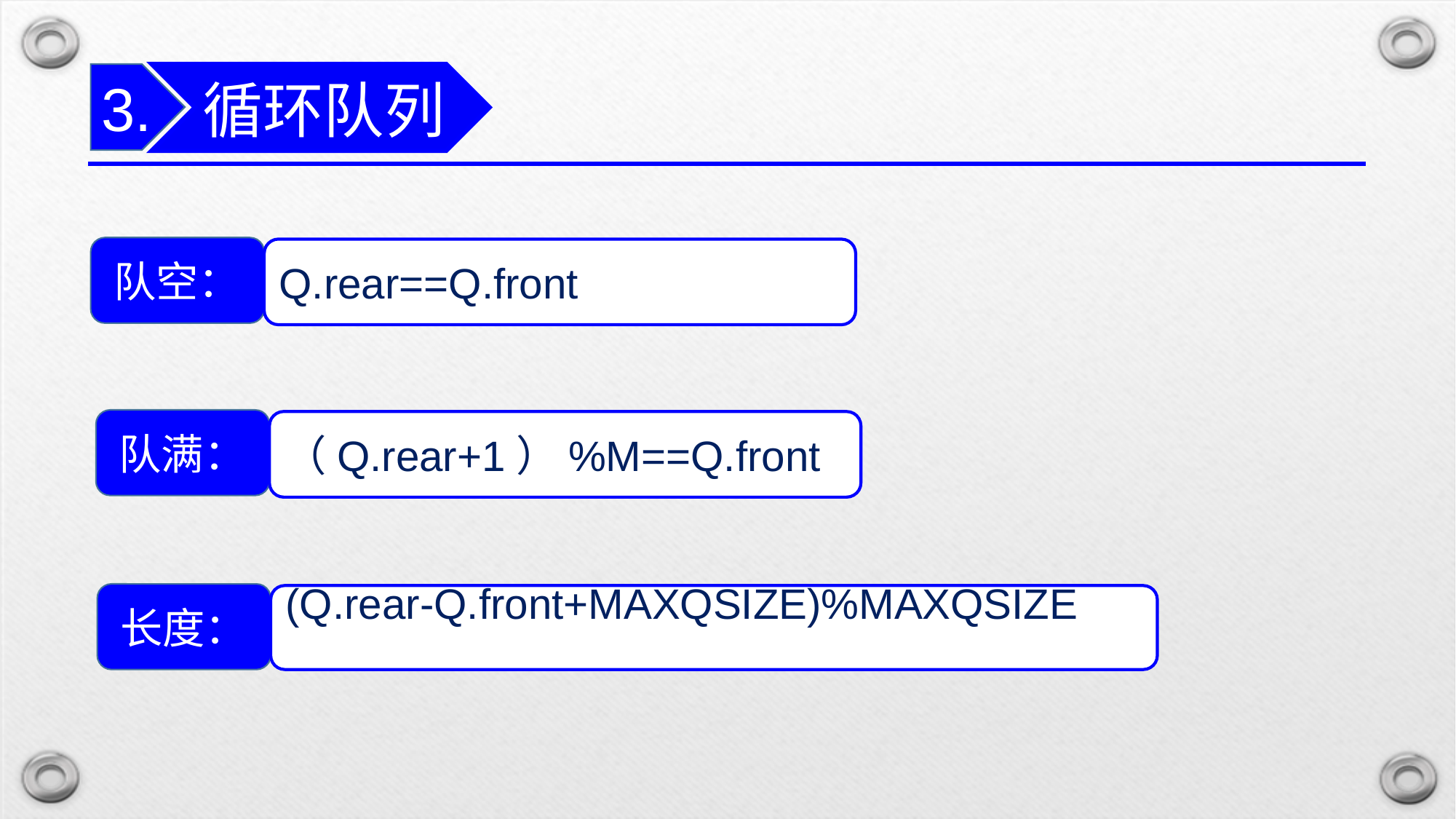

循环队列

3.
队空：
Q.rear==Q.front
队满：
（Q.rear+1）%M==Q.front
长度：
(Q.rear-Q.front+MAXQSIZE)%MAXQSIZE